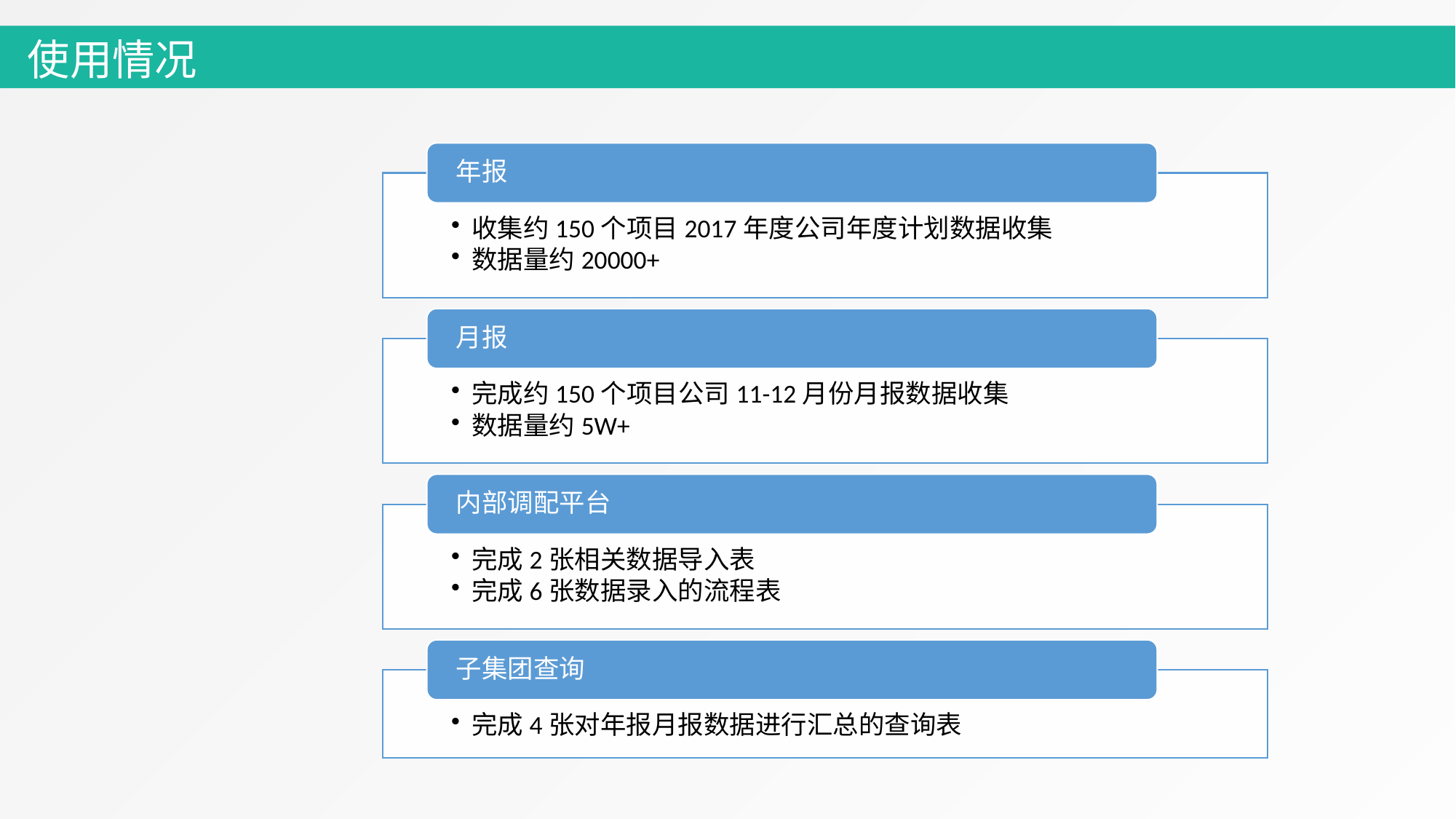

使用情况
收集约150个项目2017年度公司年度计划数据收集
数据量约20000+
年报
完成约150个项目公司11-12月份月报数据收集
数据量约5W+
月报
完成2张相关数据导入表
完成6张数据录入的流程表
内部调配平台
完成4张对年报月报数据进行汇总的查询表
子集团查询